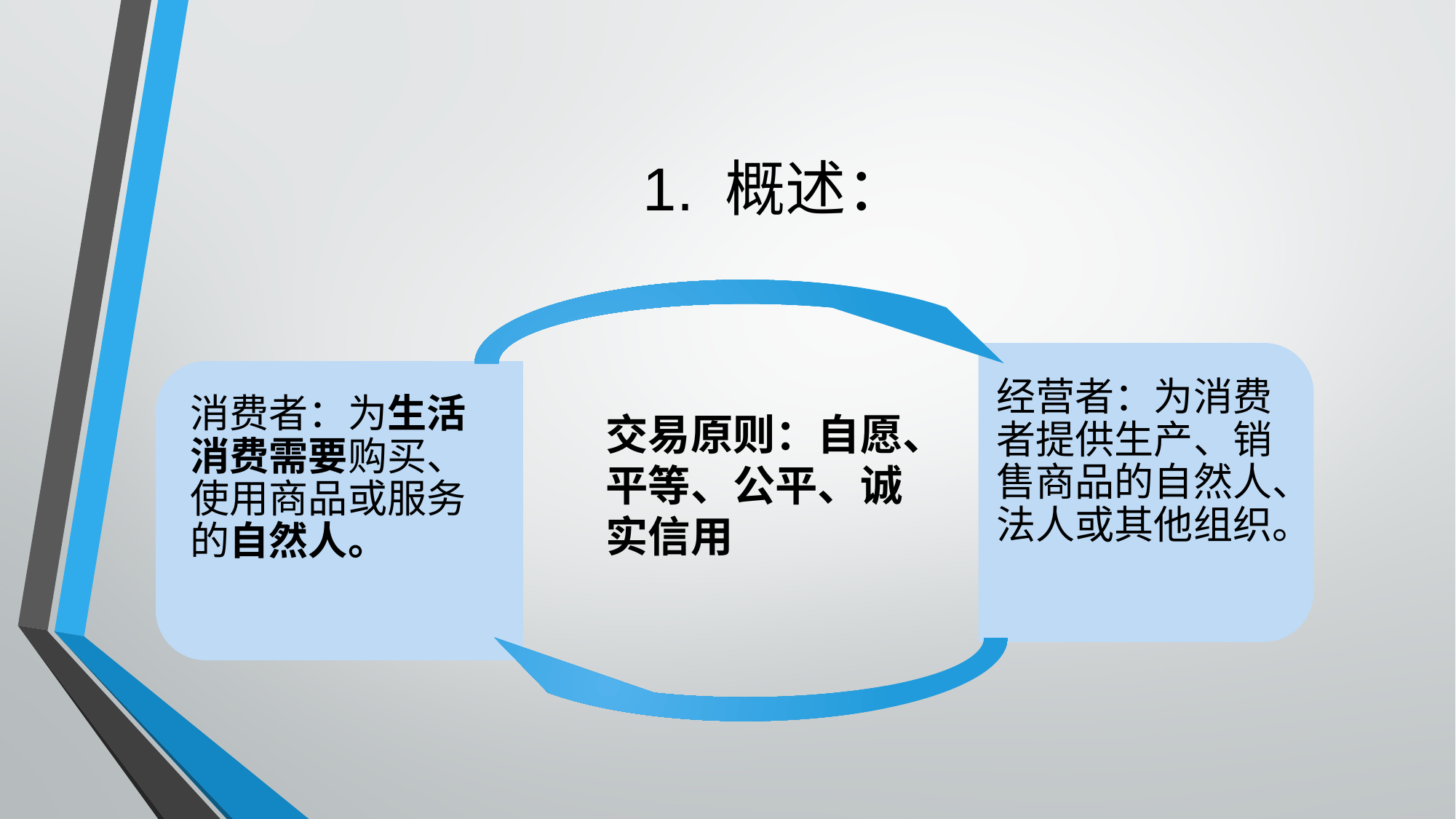

# 1. 概述：
消费者：为生活消费需要购买、使用商品或服务的自然人。
经营者：为消费者提供生产、销售商品的自然人、法人或其他组织。

交易原则：自愿、平等、公平、诚实信用